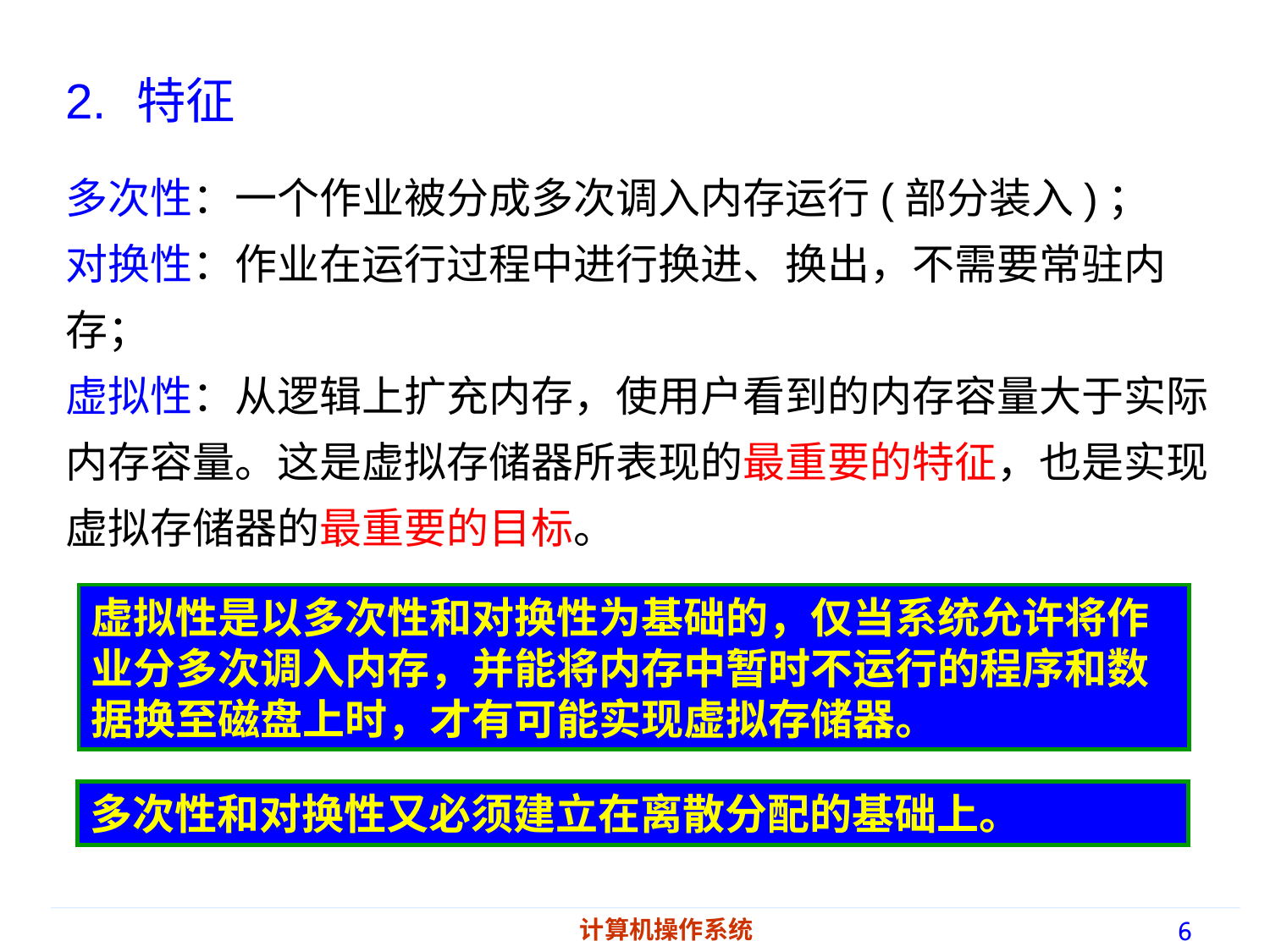

特征

多次性：一个作业被分成多次调入内存运行(部分装入)；
对换性：作业在运行过程中进行换进、换出，不需要常驻内存；
虚拟性：从逻辑上扩充内存，使用户看到的内存容量大于实际内存容量。这是虚拟存储器所表现的最重要的特征，也是实现虚拟存储器的最重要的目标。
虚拟性是以多次性和对换性为基础的，仅当系统允许将作业分多次调入内存，并能将内存中暂时不运行的程序和数据换至磁盘上时，才有可能实现虚拟存储器。
多次性和对换性又必须建立在离散分配的基础上。
计算机操作系统
6